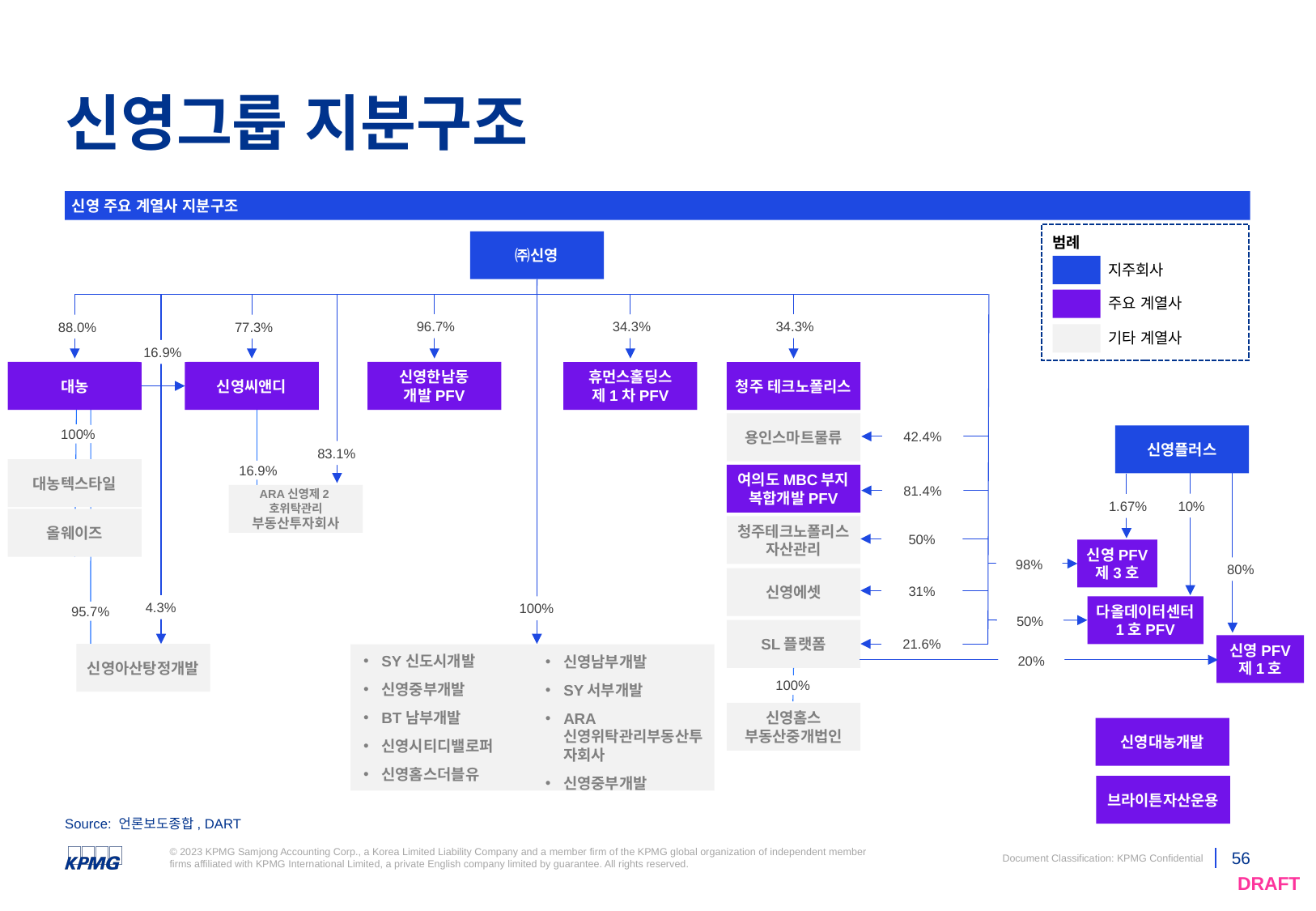

# 신영그룹 지분구조
신영 주요 계열사 지분구조

범례
㈜신영
지주회사

주요 계열사

96.7%
34.3%
34.3%
88.0%
77.3%
기타 계열사

16.9%
대농
신영씨앤디
신영한남동
개발PFV
휴먼스홀딩스
제1차PFV
청주 테크노폴리스
용인스마트물류
100%
42.4%
신영플러스
83.1%
대농텍스타일
16.9%
여의도MBC부지
복합개발PFV
81.4%
ARA신영제2호위탁관리 부동산투자회사
10%
1.67%
올웨이즈
청주테크노폴리스
자산관리
50%
신영PFV
제3호
98%
80%
신영에셋
31%
4.3%
100%
다올데이터센터
1호PFV
95.7%
50%
SL플랫폼
21.6%
신영PFV
제1호
신영아산탕정개발

SY신도시개발
신영중부개발
BT남부개발
신영시티디밸로퍼
신영홈스더블유
신영남부개발
SY서부개발
ARA신영위탁관리부동산투자회사
신영중부개발
20%
100%
신영홈스
부동산중개법인
신영대농개발
브라이튼자산운용
Source: 언론보도종합, DART